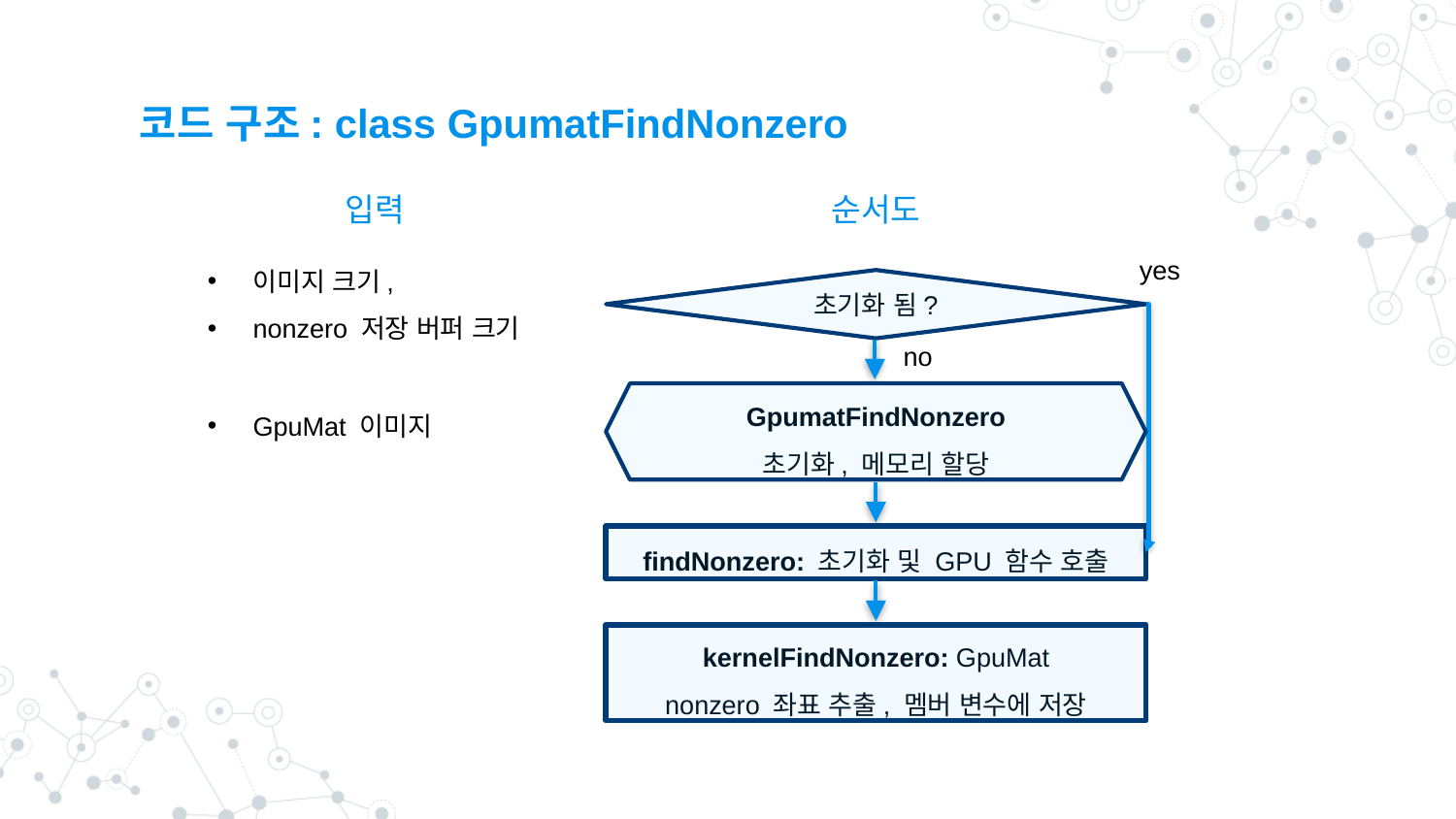

# 코드 구조: class GpumatFindNonzero
입력
순서도
이미지 크기,
nonzero 저장 버퍼 크기
yes
초기화 됨?
no
GpumatFindNonzero
초기화, 메모리 할당
GpuMat 이미지
findNonzero: 초기화 및 GPU 함수 호출
kernelFindNonzero: GpuMat
nonzero 좌표 추출, 멤버 변수에 저장